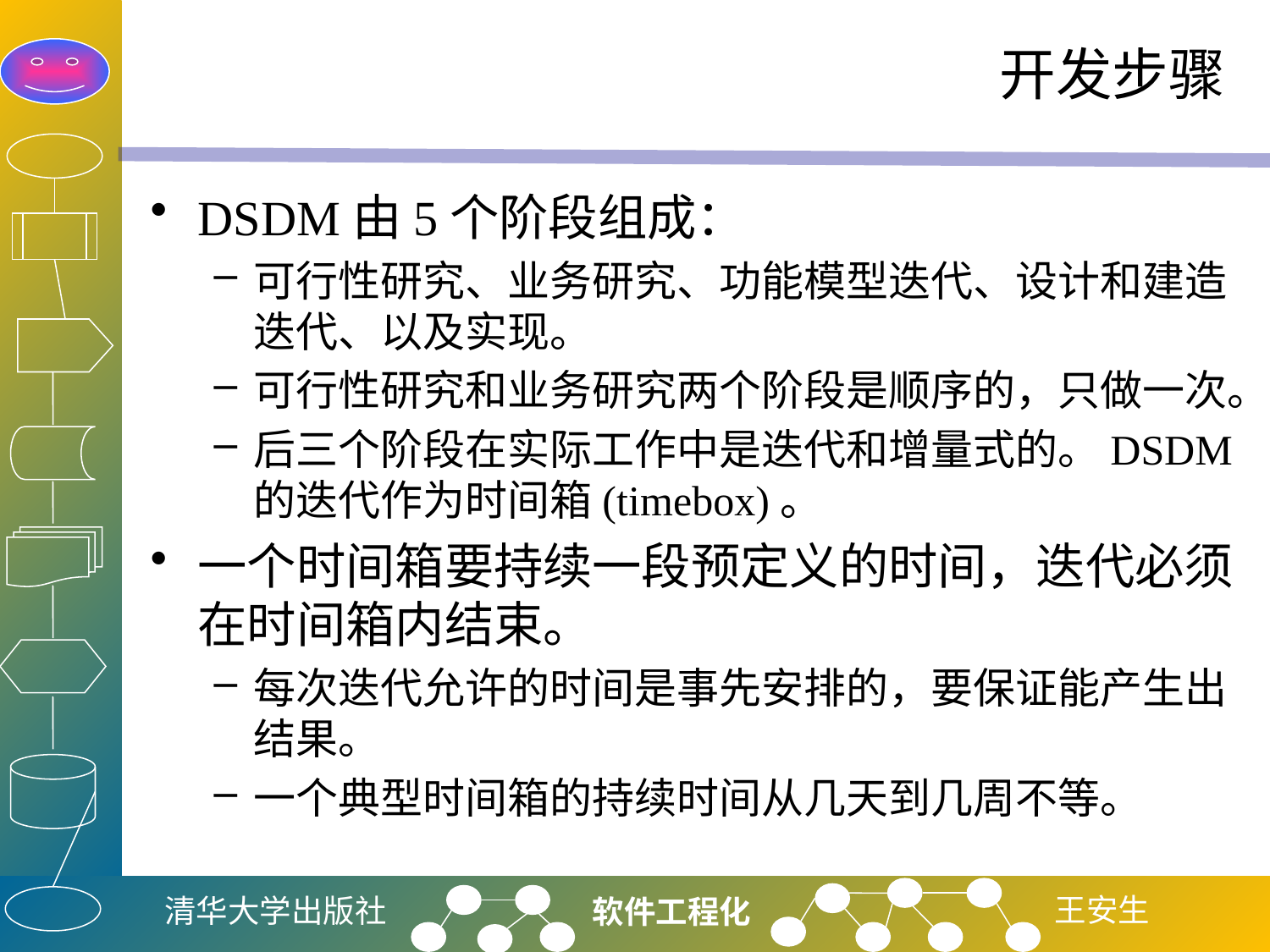

# 开发步骤
DSDM由5个阶段组成：
可行性研究、业务研究、功能模型迭代、设计和建造迭代、以及实现。
可行性研究和业务研究两个阶段是顺序的，只做一次。
后三个阶段在实际工作中是迭代和增量式的。DSDM的迭代作为时间箱(timebox)。
一个时间箱要持续一段预定义的时间，迭代必须在时间箱内结束。
每次迭代允许的时间是事先安排的，要保证能产生出结果。
一个典型时间箱的持续时间从几天到几周不等。